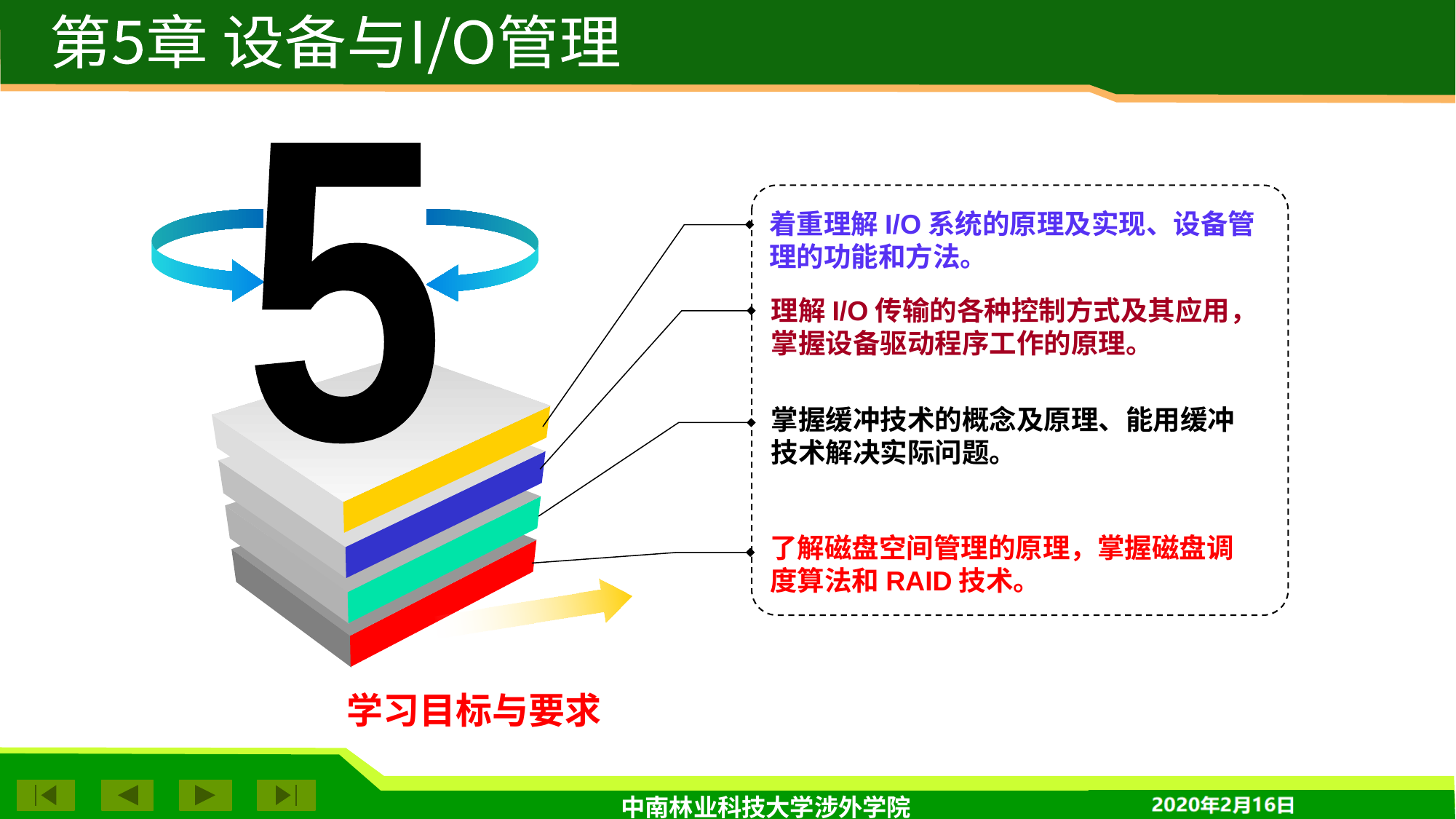

第5章 设备与I/O管理
5

着重理解I/O系统的原理及实现、设备管理的功能和方法。
理解I/O传输的各种控制方式及其应用， 掌握设备驱动程序工作的原理。

掌握缓冲技术的概念及原理、能用缓冲技术解决实际问题。

了解磁盘空间管理的原理，掌握磁盘调度算法和RAID技术。
学习目标与要求